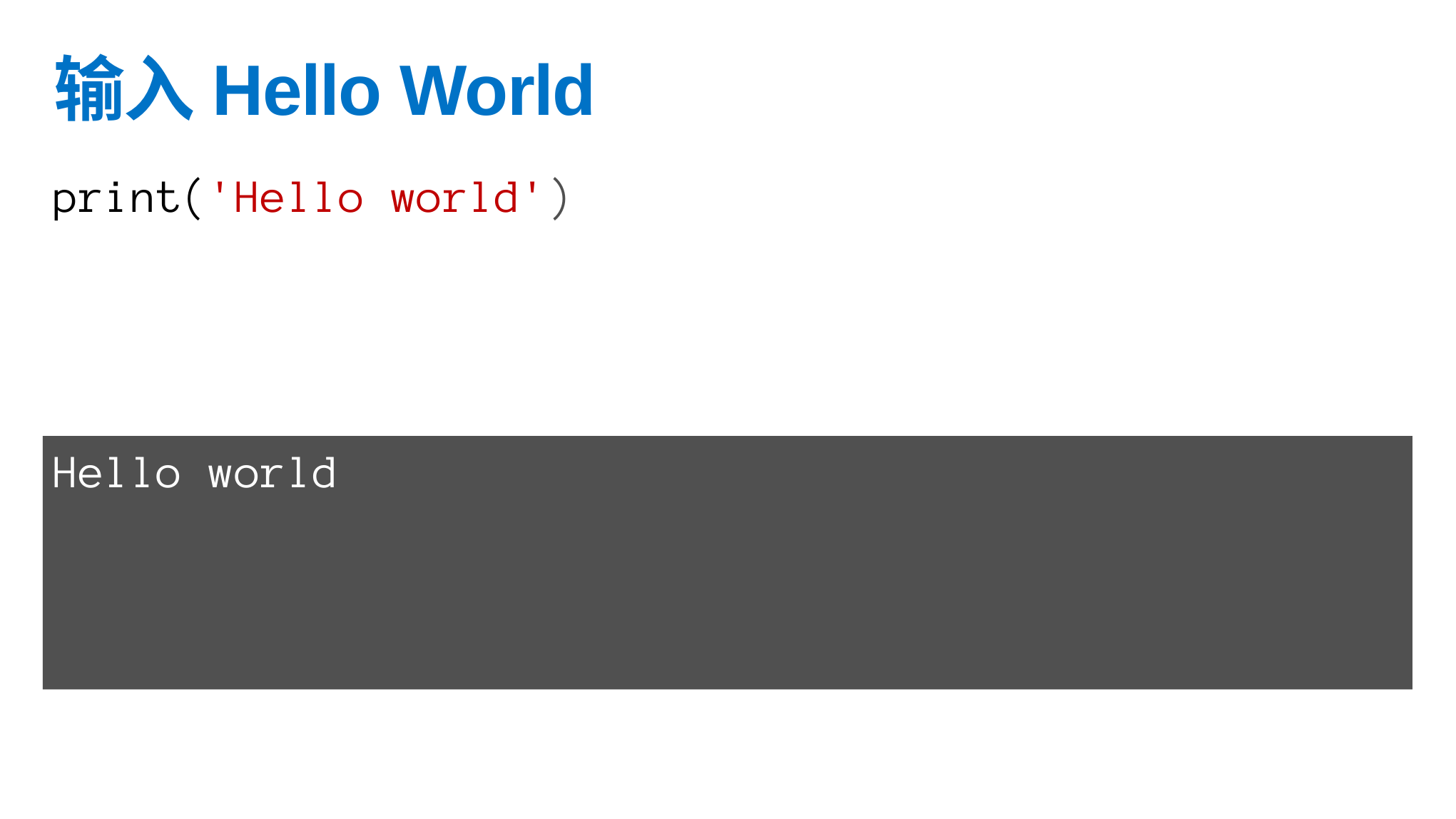

# 输入Hello World
print('Hello world')
Hello world